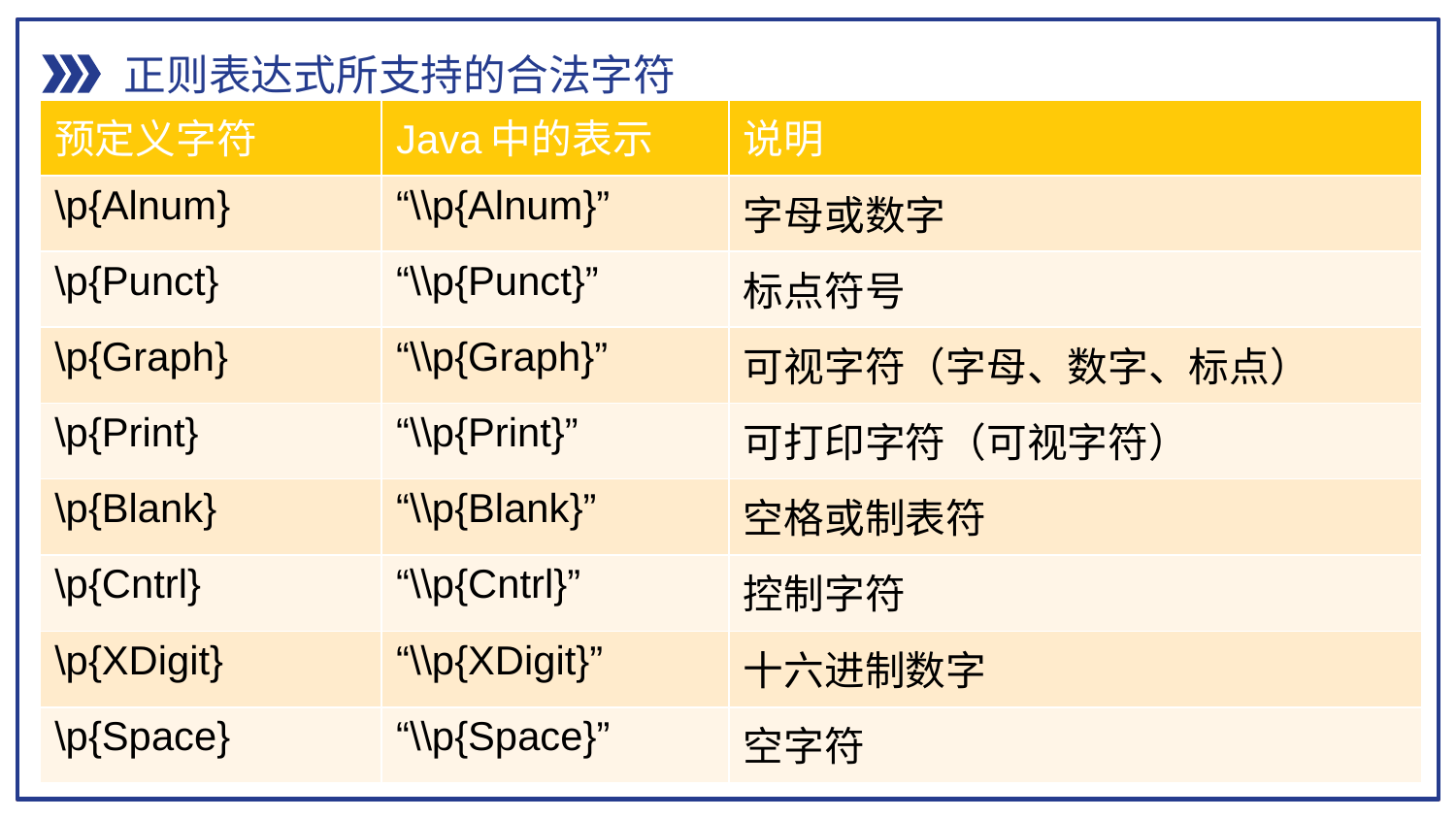

正则表达式所支持的合法字符

| 预定义字符 | Java中的表示 | 说明 |
| --- | --- | --- |
| \p{Alnum} | “\\p{Alnum}” | 字母或数字 |
| \p{Punct} | “\\p{Punct}” | 标点符号 |
| \p{Graph} | “\\p{Graph}” | 可视字符（字母、数字、标点） |
| \p{Print} | “\\p{Print}” | 可打印字符（可视字符） |
| \p{Blank} | “\\p{Blank}” | 空格或制表符 |
| \p{Cntrl} | “\\p{Cntrl}” | 控制字符 |
| \p{XDigit} | “\\p{XDigit}” | 十六进制数字 |
| \p{Space} | “\\p{Space}” | 空字符 |